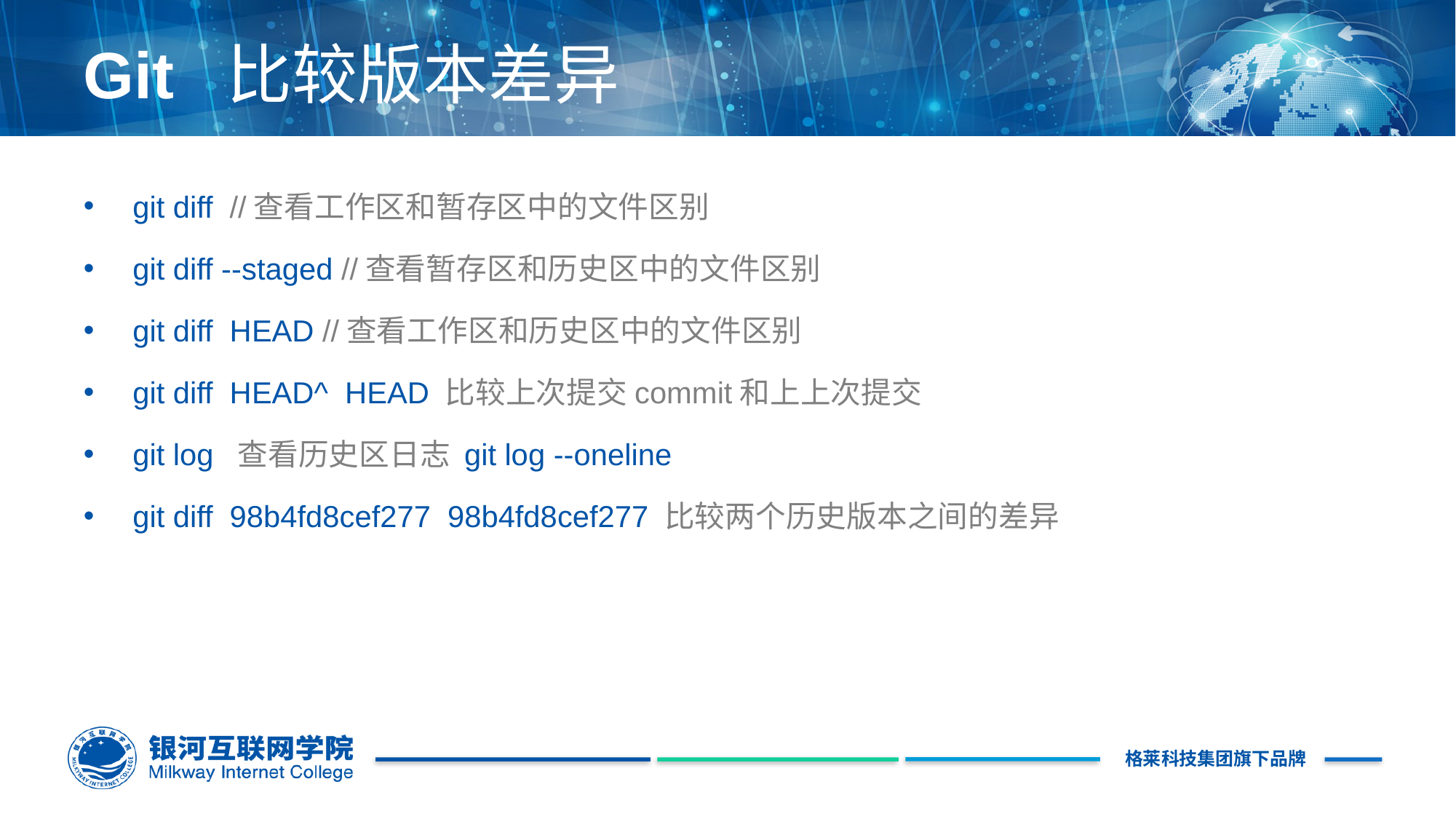

# Git  比较版本差异
git diff  //查看工作区和暂存区中的文件区别
git diff --staged //查看暂存区和历史区中的文件区别
git diff  HEAD //查看工作区和历史区中的文件区别
git diff  HEAD^  HEAD 比较上次提交commit和上上次提交
git log  查看历史区日志 git log --oneline
git diff  98b4fd8cef277  98b4fd8cef277 比较两个历史版本之间的差异